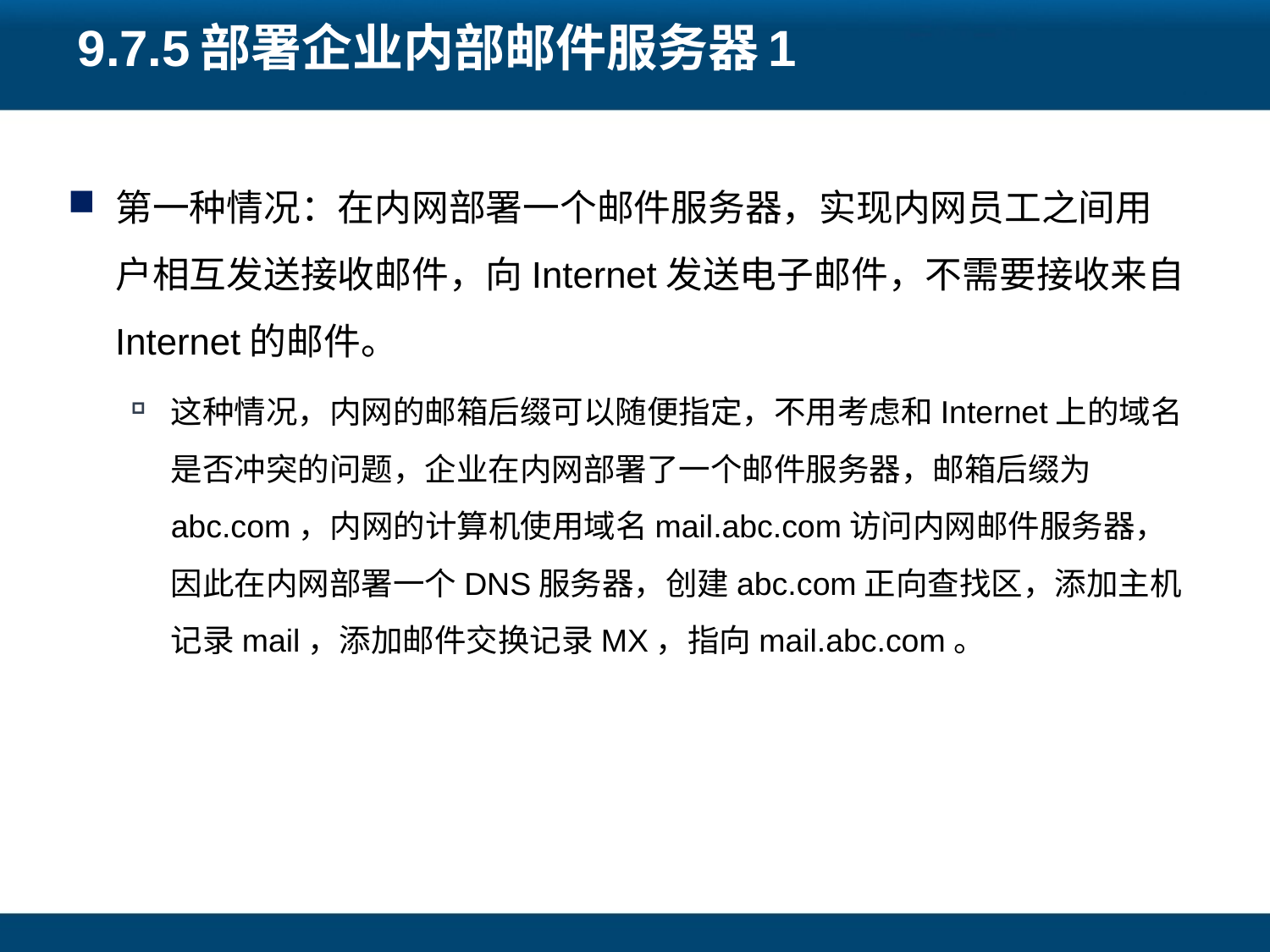

# 9.7.5部署企业内部邮件服务器1
第一种情况：在内网部署一个邮件服务器，实现内网员工之间用户相互发送接收邮件，向Internet发送电子邮件，不需要接收来自Internet的邮件。
这种情况，内网的邮箱后缀可以随便指定，不用考虑和Internet上的域名是否冲突的问题，企业在内网部署了一个邮件服务器，邮箱后缀为abc.com，内网的计算机使用域名mail.abc.com访问内网邮件服务器，因此在内网部署一个DNS服务器，创建abc.com正向查找区，添加主机记录mail，添加邮件交换记录MX，指向mail.abc.com。